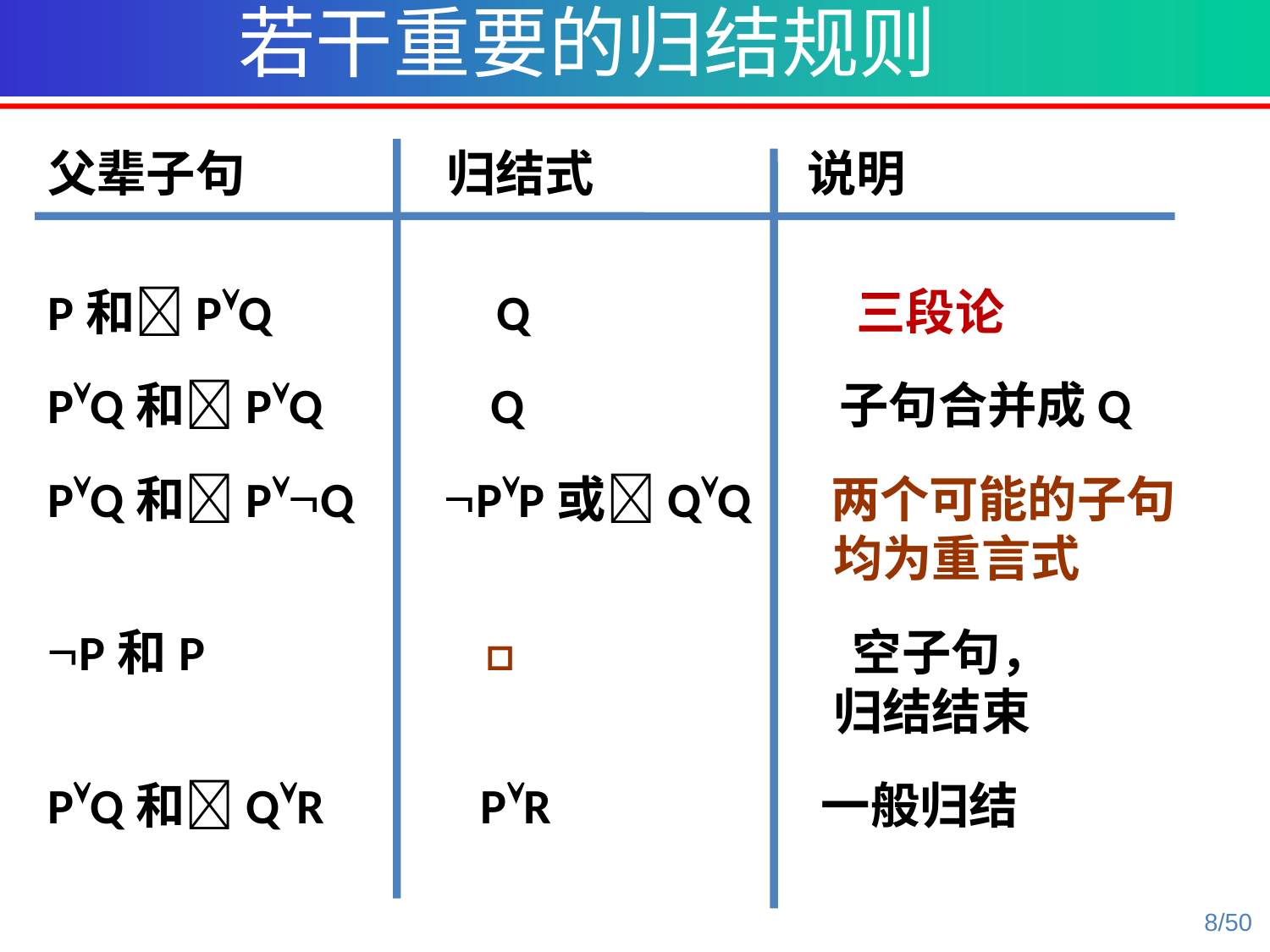

若干重要的归结规则
父辈子句                  归结式                   说明

P和¬P∨Q                    Q                            三段论
P∨Q和¬P∨Q               Q                           子句合并成Q
P∨Q和¬P∨¬Q        ¬P∨P或¬Q∨Q      两个可能的子句
                                                                     均为重言式
¬P和P                         □                             空子句，
                                                                     归结结束
P∨Q和¬Q∨R              P∨R                       一般归结

8/50